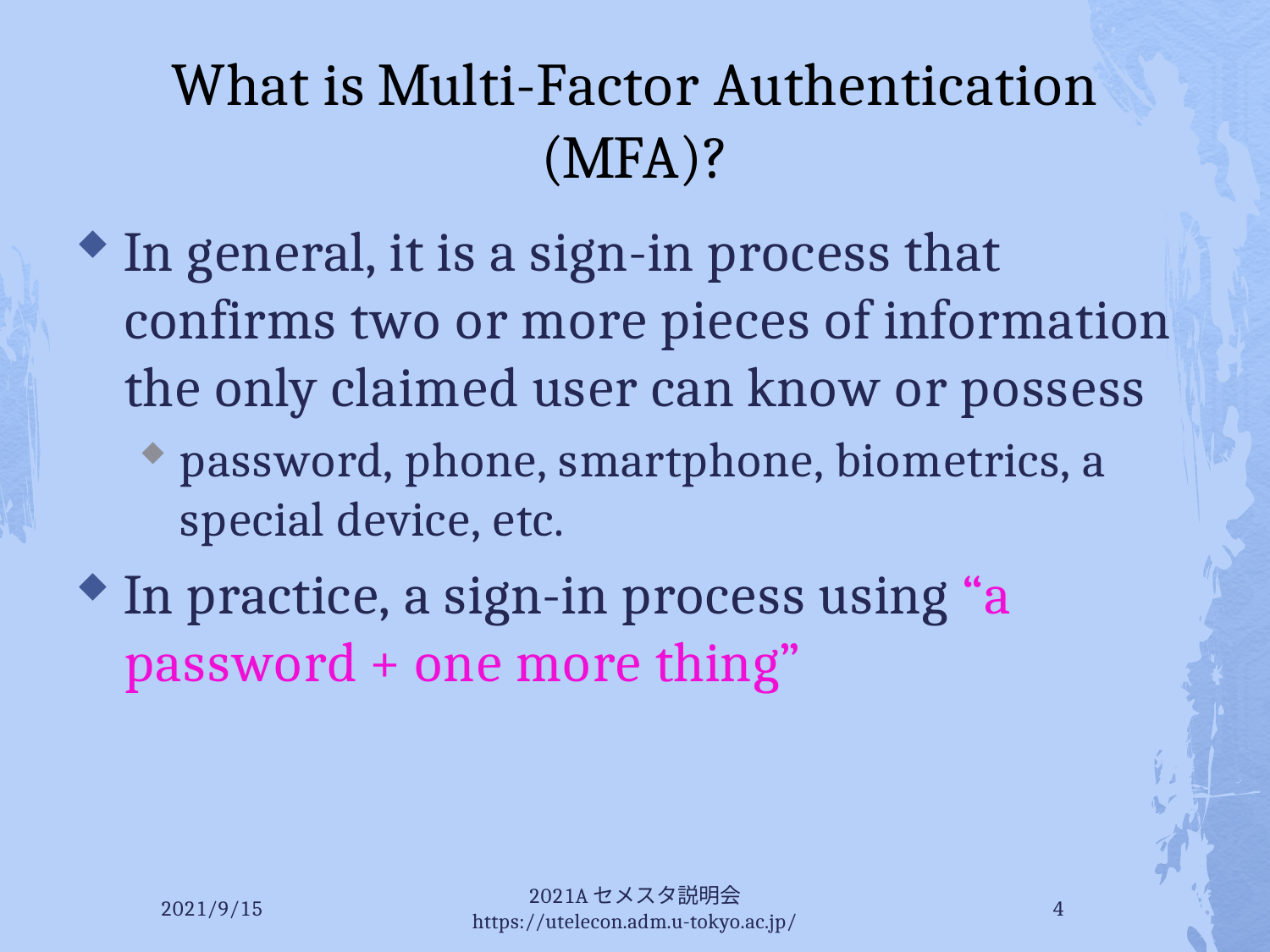

# What is Multi-Factor Authentication (MFA)?
In general, it is a sign-in process that confirms two or more pieces of information the only claimed user can know or possess
password, phone, smartphone, biometrics, a special device, etc.
In practice, a sign-in process using “a password + one more thing”
2021/9/15
2021Aセメスタ説明会 https://utelecon.adm.u-tokyo.ac.jp/
4